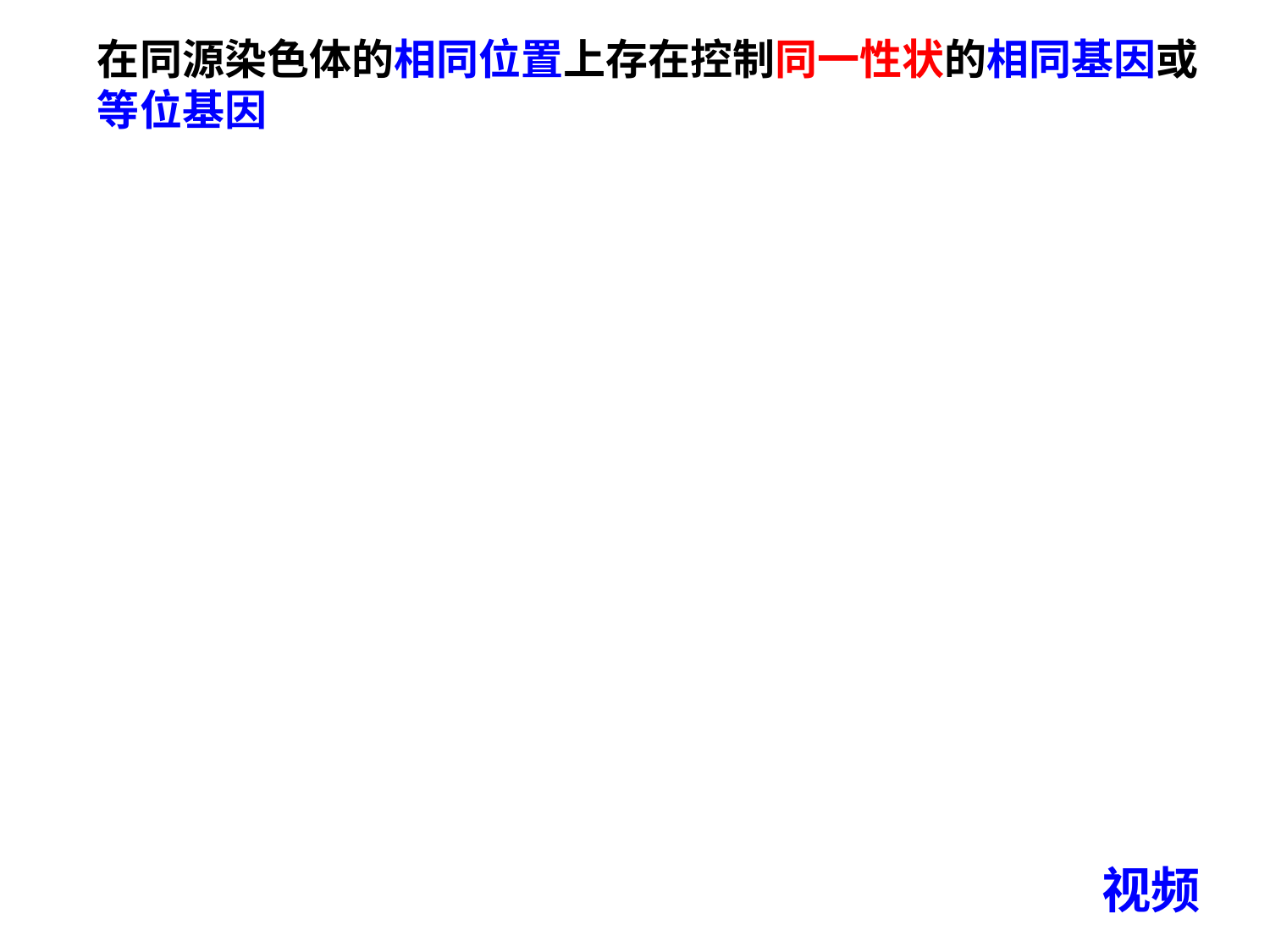

在同源染色体的相同位置上存在控制同一性状的相同基因或等位基因
视频